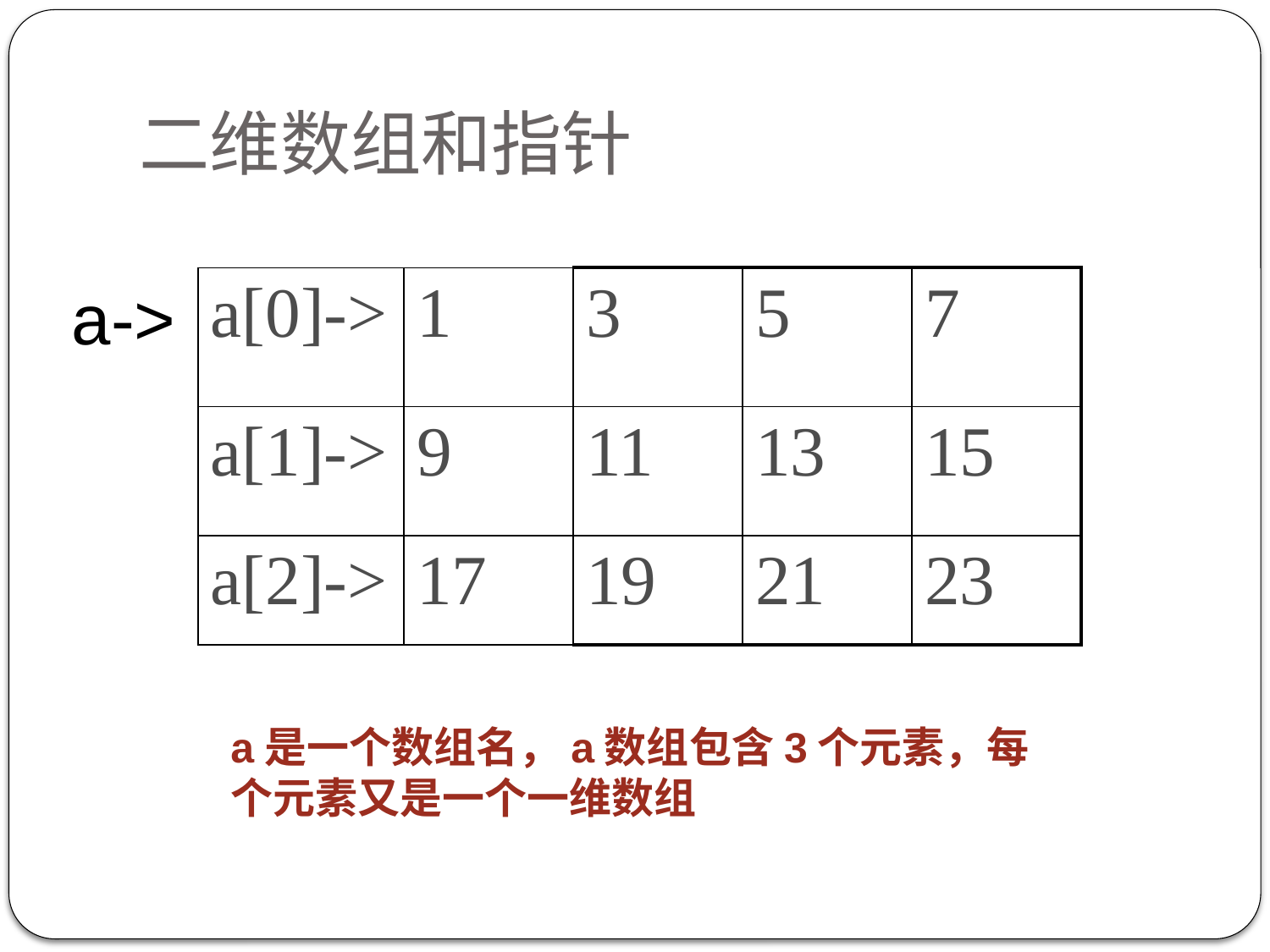

# 二维数组和指针

a->
| a[0]-> | 1 | 3 | 5 | 7 |
| --- | --- | --- | --- | --- |
| a[1]-> | 9 | 11 | 13 | 15 |
| a[2]-> | 17 | 19 | 21 | 23 |
a是一个数组名，a数组包含3个元素，每个元素又是一个一维数组